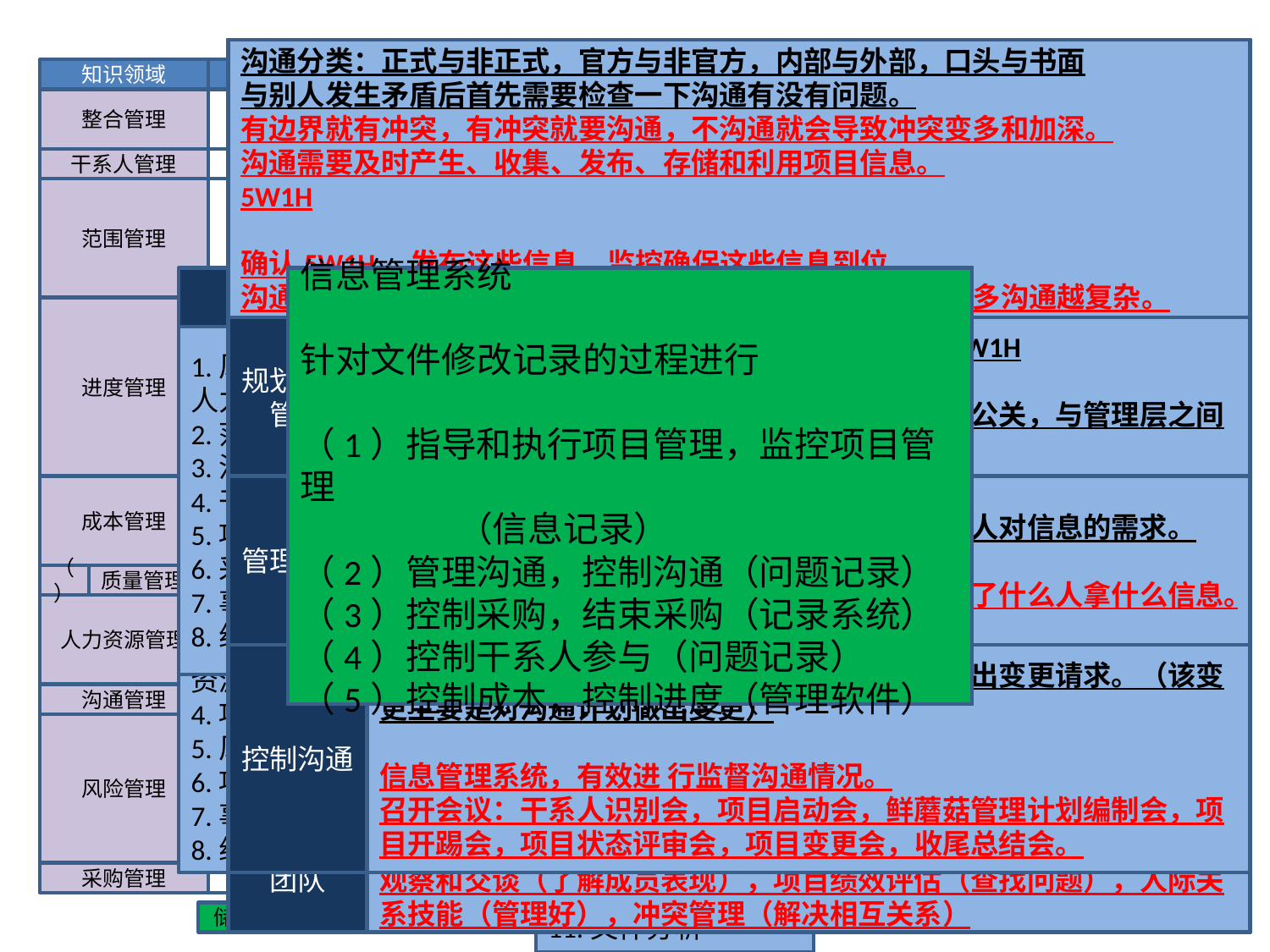

沟通分类：正式与非正式，官方与非官方，内部与外部，口头与书面
与别人发生矛盾后首先需要检查一下沟通有没有问题。
有边界就有冲突，有冲突就要沟通，不沟通就会导致冲突变多和加深。
沟通需要及时产生、收集、发布、存储和利用项目信息。
5W1H

确认5W1H，发布这些信息，监控确保这些信息到位
沟通渠道确认包含全部干系人，包括项目经理。沟通渠道越多沟通越复杂。
规划沟通管理
分析干系人的沟通需求，编制沟通管理计划。5W1H
推式，拉式，交互式
内部职能之间进行谈判，与外部干系人之间进行公关，与管理层之间讲问题摆事实。
管理沟通
根据计划，对信息进行一系列的操作，满足干系人对信息的需求。
有效沟通，正确时间正确方式给正确的人。
报告绩效（向干系人发布绩效信息），计划规定了什么人拿什么信息。
控制沟通
按照计划，发现，记录并分析沟通中的偏差，提出变更请求。（该变更主要是对沟通计划做出变更）

信息管理系统，有效进 行监督沟通情况。
召开会议：干系人识别会，项目启动会，鲜蘑菇管理计划编制会，项目开踢会，项目状态评审会，项目变更会，收尾总结会。
制定项目章程
宣告项目的正式启动、项目经理任命，并概括性地描述项目目标、主要交付成果、主要制约因素与主要假设条件。
规定了较大、原则性的要求，一般不会因变更而修改
NPV，IRR，投资回报期，效益成本比BCR，投资回报率ROI
制定项目管理计划
定义、准备和协调所有子计划（13）以及基准（3），并把他们整合为一份综合项目管理计划的过程
一份经过批准的计划,被所有人批准签约后就开启动会（开踢会）
绩效测量基准------范围，进度，成本，项目文件
指导和管理项目工作
开展项目管理计划中的各项活动，来实现计划的要求，完成可交付成果，并识别必要的项目变更，提出变更要求。
工作授权系统（按时按内容按序）防止镀金，收集绩效数据
变更请求（纠正措施，预防措施，缺陷补救）
监控项目工作
跟踪、审查和报告项目进展，以实现项目管理计划中确定的绩效目标
进度预测（SV,SPI），成本预测(CV,CPI)，工作绩效信息
分析技术：失效模式与影响分析，根本原因分析，故障树分析，储备分析，挣值管理，差异分析，因果分析
实施整体变更控制
综合评价变更及其后果，以便在整个项目器件和整个项目范围内协调各种类型的项目变更，确保从总体上有利于项目的变更才能被批准。
CCB,变更控制系统，变更批准的权限，配置管理系统，完整的变更控制流程
结束项目或阶段
完结所有项目管理过程的所有活动，以正式结束项目或阶段。
验收成果已经在确认范围过程完成。
主要是开会：经验教训总结会，用户小组会，用户审查会，行政收尾会，资源解散会
规划范围管理
创建范围管理计划，需求管理计划，书面描述将如何定义、确认和控制项目范围的过程
如何制定范围说明书，创建WBS，维护和批准WBS，如何验收成果
如何分析、记录和管理要求
收集需求
根据范围管理计划和需求管理计划，收集干系人对项目的具体需求。
访谈，焦点小组，引导式会议（JAD,QFD,用户故事），群体创新技术（头脑风暴，名义小组技术，概念/思维导图，亲和图，多准则决策技术），群体决策技术（德尔菲技术），问卷调查，观察，原型法，标杆对照，系统交互图，文件分析。
定义范围
确定哪些需求必须在本项目上实现，并基于这些需求编制项目范围说明书，明确项目边界。
产品分析（产品分解，系统分析，需求分析，系统工程，价值工程）
备选方案生成（头脑风暴，横向思维，备选方案分析）
创建工作分解结构
把项目可交付成果和项目工作分解成较小的，更易于管理的组成部分
自上而下分解，工作包，控制账户，规划包，滚动式规划
WBS词典
确认范围
正式验收已完成的项目可交付成果
确认范围关注可交付成果的验收
控制质量关注可交付成果的正确性以及是否满足质量控制要求，同时先于确认范围。
检查（审查，产品审查，审计，巡检）
控制范围
监督项目和产品的范围状态，管理范围基准变更
范围蔓延导致镀金
偏差分析：确定实际绩效与基准的差异程度与原因分析
目的：确定偏离基准的原因与程度，决定是否采取纠正与预防措施
现值，净现值（包含时间分析），贴现率，投资回收期，投资回报率，内部报酬率，效益成本
固定成本，可变成本，直接成本，间接成本，机会成本，沉没成本，收益递减规律，边际分析，价值分析与价值工程
挣值管理：PV,EV,AC,BAC,CV,CPI,SV,SPI,TCPI,EAC,ETC，典型情况，非典型情况
储备，成本S曲线（香蕉图），成本投入与进度关系，挣值管理的S曲线分析
规划成本管理
编制一份用来指导后续项目成本管理工作的成本管理计划。
要有项目基准
找专家开会分析
估算成本
估算每个活动或工作包所需要的成本，由熟悉活动或者工作包的人来进行。
要开始分析应急储备（进度计划，范围基准，人力资源计划，风险登记册）
估算（类比，参数，三点），储备分析，质量成本（分析质量管理）
制定预算
把各个活动或者工作包的成本逐层向上汇报，并对汇总结果进行验证和调整，得到成本基准，增加管理储备，得到项目预算。
成本汇总，储备分析，历史关系（类比估算，参数估算），专家判断，资金限制平衡
S曲线，加快进度导致成本开支提前；放缓指出，又会导致进度拖后。
控制成本
把实际成本绩效与计划要求做比较，发现记录和分析成本偏差，对未来绩效做出预测，提出变更请求。
挣值管理

项目管理三大核心：工作分解结构，网络计划技术，挣值管理技术
项目质量管理：保证项目达到既定的质量要求，保证项目产品能够发挥既定的功能，满足项目干系人的特定需求。
包括：对项目的产品的质量管理，又包括对项目的管理的质量管理。
达到要求适合使用，反对镀金，零缺陷，质量成本，预防胜于检查，持续改进。

控制图表现的是随机原因与非随机原因影响。
规划质量管理
编制质量管理计划和过程改进计划，确定质量测量指标或标准，制定质量核对单（check list）。质量计划描述如何开展质量管理，以便遵守质量政策时达到质量要求。过程改进计划描述如何进行过程分析以及过程改进。
质量成本，成本效益分析，针对过程的7个质量工具，标杆对照检查质量是否符合要求，实验设计查找一些列变量对产品的影响。资源有限就统计下抽样分析。
实施质量保证
按照质量管理计划和过程改进计划要求，进行质量活动（执行高质量的生产过程），达到质量要求（产品合格）。在过程中审查这些要求与标准，确保标准与过程合理，可操作，实现改进。
（1）提高干系人信心（2）做出合格的质量（3）改进生产过程（4）查过程的质量绩效，提出变更请求。
质量审计，过程分析（6西格玛），新的7工具
控制质量
针对成果，检查质量的实施结果，确定具体工作与成果是否符合相关的工作质量标准。如果不符合，找出原因与方法来消除。
（1）用质量核对单检查质量（2）检查项目管理工作的质量（3）检查可交付成果是否满足质量要求（4）整理工作绩效，提出变更请求（5）检查变更是否实施
找原因并给出方法消除问题，7工具
规划进度管理
编制进度管理计划，指导后续项目进度计划编制工作，规定项目进度管理工作必须遵守的程序和方法
请专家开会分析一下
定义活动
把工作包分解成进度活动，列出进度活动的各种属性
活动清单，滚动式规划，活动由具体负责人或者项目团队参与分解
排列活动顺序
识别和记录活动之间的关系
紧前关系绘图法(PDM)（节点法）,强制，选择，外部，内部
提前量，滞后量
估算活动资源
估算执行各项活动所需要的材料，人员设备或用品的种类和数量
备选方案，从活动开始自下而上估算，参考外部发布的估算数据
活动的资源分解结构
估算活动历时
根据活动属性以及活动资源配置，估算活动持续时间
由熟悉该活动的人估算
类比，参数，三点，储备分析-----单点（CPM），多点（蒙特卡罗）
项目的全部活动算术和，全部方差和开根
制定进度计划
把活动，顺序，资源，持续时间综合起来，编制进度计划，并上报高层次计划得到审批成为进度基准
进度网络优化：关键路径法（浮动时间，推演过程，储备），资源优化（资源平衡，资源平滑），建模技术（假设情景分析，模拟），进度压缩（赶工-边际收益递减，赶工斜率，快速跟进）
控制进度
把项目进度的实际绩效与项目进度计划的要求做对比，发现记录并分析偏差，预测未来绩效，提出变更要求
绩效审查（挣值管理，SV,SPI）
风险：会对项目目标产生积极或消极影响的不确定事件，假设。
四要素：事件，原因，概率，影响
生命周期风险特性：早期风险总类多，发生概率大，但成本小；晚期相反。相比变更与变更的的风险一致。启动和规划风险高发，执行和收尾风险高影响。
已知的未知，都在登记册，应急储备应对，有应对计划，弹回计划；未知的未知，不在登记册，需要权变处理，管理储备应对。
风险临界值，风险承受力，风险态度（冒险，中立，规避）
规划风险管理
对将来要进行的风险管理活动做出安排，如何识别，如何分析，如何制定应对，如何监控，如何实施应对。
要求主要干系人，开会，讨论整体风险，以及关系人的风险偏好。
识别风险
运用各种方法，调动干系人，明确当前的所有风险，编制风险登记册。
4阶段都进行风险识别：启动，规划，执行，监控。
头脑风暴，德尔菲，访谈，根本原因分析，核对单分析，假设分析
实施风险定性分析
对风险发生的可能性和后果的主观分析，并排序。
风险数据质量评估，风险概率和影响评估，风险紧迫性评估，概率和影响矩阵
实施风险定量分析
对风险概率和后果量化分析
进度和成本的概率分布-蒙特卡洛模拟获得，各个变量随机组合。
量化排序-敏感性分析，对某一个变量分析，
预期货币价值分析，两种或以上分析。
规划风险应对
制定风险责任人，制定应对措施和策略。预防措施，应急措施。
次生风险，残余风险。应对计划，弹回计划，权变措施。
应对：规避-开拓，减轻-提高，转移-分享，接收
控制风险
追踪已识别的，监测残余的，识别新的，实施应对，评估管理工作。
风险再评估，风险审计，偏差和趋势分析，技术绩效测量，储备分析
参与项目的有关各方，其利益受到正面或负面影响的任何组织或个人
项目最终目标是满足干系人利益追求，让干系人满意。
在制定沟通管理计划时，彻底弄清干系人需求，并向他们发布各种必要信息。
识别，认清利益与影响力，发挥他的作用，早面对差的，利用好的。
项目发起人------高级管理层-----客户------项目经理-------项目管理团队与项目团队
无法协调问题，按有利于客户的原则进行。
项目经理最终承担失败责任。它有正式权利（惩罚，奖励），可以用专家权利，参照权利，控制项目但不一定控制资源，必须与职能经理合作，做好整合。
识别干系人
全面识别干系人，并对他们分析
尽早识别，持续识别，全面识别。分析他们的期望，分类管理。
干系人分析要全面，系统和深入。方格模型管理。凸显模型（3个维度-能力，紧急程度，合法性）
规划干系人管理
基于干系人分析结果，制定干系人管理策略，调动积极性。
分析技术，分析主要干系人参与项目的可能程度，策划将如何把他们的参与程度提高到项目需要的程度。
管理干系人参与
根据规划，与干系人合作，满足需要和期望，促进干系人积极参与工作。
把问题记录在问题日志上，并动态更新。
提出变更请求。（业务，以及管理干系人管理上的变更）
控制干系人参与
考察记录分析实际参与程度，形成绩效信息，提出变更。
人际关系：谈判，沟通，建立信息，冲突解决。
塔克曼模型：形成（独立，命令），震荡（对立，教练），规范（信任，参与），成熟（依靠，授权），解散（离去，命令）。
项目经理权利：正式，奖励，惩罚，专家，参照，信息。
冲突原因：资源有限，进度先后。处理：公开，对事不对人，大局观，面对面。
冲突解决：合作解决，妥协调解，缓和包容，撤退回避，强制命令
责任分配矩阵，RM----RACI
激励理论：马斯洛需求5层次，麦克雷戈的XY理论，赫兹伯格双因素，弗鲁姆期望，麦克利兰成就动机
规划人力资源管理
编制人力资源管理计划。包括组织结构图，工作岗位和职责，人员配备管理计划。
人员配备管理计划主要是人如何来，如何用，如何离开。
组建项目团队
按照人力资源管理计划获取人力资源，把正确的人在正确的时间分配到正确的岗位。     根据什么时候可以工作编制资源日历。
预分派，谈判（职能经理要资源，其他项目经理要优秀资源，外部资源供应商得到无法获取的资源），招募，虚拟团队（外地不集中的资源处理，特别需要有效的沟通）
建设项目团队
根据人力资源管理计划开展各种团队建设活动，提高个人和整体工作能力，提高绩效（工作能力，离职率）。
基本规则，人事评测工具，培训，集中办公，认可与奖励，团队建设活动          （积极让大家向前，使用各种方法），更新事业环境因素
管理项目团队
了解成员与团队工作表现，提供反馈，预防和解决问题，管理成员变化（及时发现问题，处理问题，让大家改正），更新事业环境因素。
观察和交谈（了解成员表现），项目绩效评估（查找问题），人际关系技能（管理好），冲突管理（解决相互关系）
知识领域
启动
规划
执行
监控
结束
要约，承诺。要约邀请，建议邀请书。
招标过程：确定计划，写招标内容，写评标标准。发标书，开投标会，评价标书，授标。检查与审计合同执行，变更控制。结束合同，采购审计。
合同：总价，工料，成本；PTA
风险大小，内容关注度大小
规划采购理
记录项目采购决策，明确采购方法，识别潜在卖方
找专家，对市场调研的情况，开会，分析自制与外购决定
得到决定书，以及采购工作说明书，采购文件，供方选择标准
实施采购
获取卖方应答，选择卖方并授予合同
招标过程：发标，投标，评标，签标
投标人会议，建议书评价技术，独立估算，专家判断，广告，分析技术，采购谈判
投标人会议：公平，公正，公开
控制采购
管理采购关系，监督合同执行情况，并根据需要实施变更和采取纠正措施
合同变更控制系统，采购绩效审查，检查与审计，报告绩效，索赔管理，记录管理系统
结束采购
完成单次项目采购
合同结尾---行政结尾，结束采购---结束项目
采购审计，采购谈判，记录管理系统
整合管理
制定项目章程
制定项目管理计划
指导与管理项目工作
监控项目工作
结束项目或阶段
输入
工具与技术
输出
1.项目管理计划
2.项目章程
        总体预算
        审批要求
3.事业环境因素
4.组织过程资产
1.专家判断
2.分析技术
3.会议
1.成本管理计划
输入
工具与技术
输出
1.成本管理计划
2.范围基准
3.活动范围估算
4.估算依据
5.项目进度计划
6.资源日历
7.风险登记册
8.协议
9.组织过程资产
1.成本汇总
2.储备分析
3.专家判断
4.历史关系
5.资源限制平衡
1.成本基准
2.项目资金需求
3.项目文件更新
输入
工具与技术
输出
1.项目管理计划
2.项目资金需求
3.工作绩效数据
4. 组织过程资产
1.挣值管理
2.预测
3.完工尚需绩效指数
4.绩效审查
5.项目管理软件
6.储备分析
1.工作绩效信息
2.成本预测
3.项目文件更新
4.组织过程资产更新
输入
工具与技术
输出
1.项目管理计划
2.干系人登记册
3.风险登记册
4.需求文件
5.事业环境因素
6. 组织过程资产
1.成本效益分析
2.成本质量
3.七种基本质量工具
4.标杆对照
5.实验设计(DOT)
6.统计抽样
7.其他质量规划工具
8.会议
1.质量管理计划
2.过程改进计划
3.质量测量指标
4.质量核对单
5.项目文件更新
输入
工具与技术
输出
1.质量管理计划
2.过程改进计划
3.质量测量指标
4.质量控制测量结果
5.项目文件
1.质量管理和控制工具
      七种工具
2.质量审计
3.过程分析
1.变更请求
2.项目管理计划更新
3.项目文件更新
4.组织过程资产更新
输入
工具与技术
输出
1.项目管理计划
2.质量测量指标
3.质量核对单
4.工作绩效数据
5.批准的变更请求
6.项目文件
7.组织过程资产
1.七种基本质量工具
2.统计抽样
3.检查
4.审批已批准的变更请求
1.质量控制测量结果
2.确认的变更
3.核实的可交付成果
4.工作绩效信息
5.变更请求
6.项目管理计划更新
7.项目文件更新
8.组织过程资产更新
输入
工具与技术
输出
1.成本管理计划
2.人力资源管理计划
3.范围基准
4.项目进度计划
5.风险登记册
6.事业环境因素
7.组织过程资产
1.专家判断
2.类比估算
3.参数估算
        学习曲线
4.自下而上估算
5.三点估算
         PERT
6.储备分析
         应急----管理
7.质量成本
8.项目管理软件
9.卖方投标分析
10.群体决策技术
1.活动成本估算
2.估算依据
3.项目文件更新
实施整体变更控制
干系人管理
识别干系人
规划干系人管理
管理干系人参与
控制干系人参与

范围管理

规划范围管理

确认范围

质量管理3个过程的工作循环分析
规划质量管理
制定计划，确定目标
修改质量标准与计划
实施质量保证
对干系人提高信心
按照标准做出合格产品
对照控制过程的绩效，检查过程是否合理，提出改进
控制质量
检查工作过程，提出改进
检查产品质量，提出改进
收集需求
定义范围
控制范围
输入
工具与技术
输出
1.项目管理计划
2.采购文件
3.供方选择标准
4.卖方建议书
5.项目文件
6.自制或外购决策
7.采购工作说明书
8. 组织过程资产
1.投标人会议
             公平
             一致
             记录问题
2.建议书评价技术
3.独立估算
4.专家判断
5.广告
6.分析技术
7.采购谈判
1.选定的卖方
2.协议
3.资源日历
4.变更请求
5.项目管理计划更新
6.项目文件更新
输入
工具与技术
输出
1.项目管理计划
2.采购文件
1.采购审计
2.采购谈判
3.记录管理系统
1.结束的采购
2.组织过程资产更新
输入
工具与技术
输出
1.风险、成本、进度、质量、人力资源管理计划
2.范围基准
3.活动成本估算、活动历时
4.干系人登记册
5.项目文件
6.采购文件
7.事业环境因素
8.组织过程资产
1.文档审查
2.信息收集技术
3.核对单分析
4.假设分析
5.图解技术
6.SWOT分析
7.专家判断
1.风险登记册

包含：已识别风险单
              潜在应对措施
输入
工具与技术
输出
1.范围管理计划
2.需求管理计划
3.干系人管理计划
4.项目章程
5.干系人登记册
1.访谈
2.焦点小组
3.引导式研讨会
    JAD：联合开发
    QFD:质量功能展开
    用户故事：
4.群体创新技术
        头脑风暴
        名义小组技术
5.群体决策技术
      德尔菲技术
6.问卷调查
7.观察
8.原型法
9.标杆对照
10.系统图
11.文件分析
1.需求文件
2.需求跟踪矩阵
输入
工具与技术
输出
1.项目管理计划
2.活动资源需求
3.事业环境因素
4.组织过程资产
1.组织图和职位描述
2.人际交往
3.组织理论
4.专家判断
5.会议
1.人力资源管理计划
      项目组织图
      角色与职责
      人员配置管理计划
输入
工具与技术
输出
1.人力资源管理计划
2..事业环境因素
3.组织过程资产
1.预分派
2.谈判
 谈判---公关---讲问题
3.招募
4.虚拟团队
 必须做好沟通规划
5多标准决策分析
1.项目人员分派
2.资源日历
3.项目管理计划更新
输入
工具与技术
输出
1.人力资源管理计划
2..项目人员分派
3.资源日历
1.人际关系技能
2.培训
3.团队建设活动
4.基本规则
5.集中办公
6.认可与奖励
7.人事评测工具
1.团队绩效评价
2.事业环境因素更新

激励理论      权利理论
   马斯洛           五种
   赫兹伯格
   麦格雷迪
   弗洛姆
输入
工具与技术
输出
1.人力资源管理计划
2..项目人员分派
3.团队绩效评价
4.问题日志
5.工作绩效报告
6.组织过程资产
1.观察与交谈
2.项目绩效评估
3.冲突管理
           来源
           处理方法
4.人际关系技能
1.变更请求
         人员配置变化
2.项目管理计划更新
3.项目文件更新
4.事业环境因素更新
5.组织过程资产更新
输入
工具与技术
输出
1.项目管理计划
2.干系人登记册
3.事业环境因素
4.组织过程资产
1.沟通需求分析
2.沟通技术
3.沟通模型
4.沟通方法
5.会议
1.沟通管理计划
2.项目文件更新
输入
工具与技术
输出
1.项目管理计划
2.干系人登记册
3.事业环境因素
4.组织过程资产
1.沟通需求分析
          沟通渠道计算
2.沟通技术
3.沟通模型
        沟通障碍     过滤
4.沟通方法
5.会议
          各个过程的会议
                             开踢会
1.沟通管理计划
           5H1W
2.项目文件更新
输入
工具与技术
输出
1.沟通管理计划
2.工作绩效报告
3.事业环境因素
4.组织过程资产
1.沟通技术
2.沟通模型
3.沟通方法
4.信息管理系统
5.报告绩效
1.项目沟通
2.项目管理计划更新
3.项目文件更新
4.组织过程资产更新
输入
工具与技术
输出
1.项目管理计划
2.项目沟通
3.问题日志
4.工作绩效数据
5.组织过程资产
1.信息管理系统
2.专家判断
3.会议
1.工作绩效信息
2.变更请求
3.项目管理计划更新
4.项目文件更新
5.组织过程资产更新
输入
工具与技术
输出
1.项目管理计划
2.项目章程
3.干系人登记册
4.事业环境因素
5.组织过程资产
1分析技术
2.专家判断
3.会议
1.风险管理计划

风险4要素
风险类别
风险态度
输入
工具与技术
输出
1.风险管理计划
2.范围基准
3.风险登记册
4. 事业环境因素
5.组织过程资产
1.风险概率和影响评估
2.概率和影响矩阵
3.风险数据质量评估
4.风险分类
5.风险紧迫性评估
6.专家判断
1.项目文件更新
输入
工具与技术
输出
1.风险管理计划
2.成本管理计划
3.进度管理计划
4.风险登记册
5. 事业环境因素
6.组织过程资产
1.数据收集和展示技术
         概率分布
2.定量风险分析和建模技术
      敏感性分析
      预期货币价值分析
      决策树分析
      建模和模拟
3.专家判断
1.项目文件更新
输入
工具与技术
输出
1.风险管理计划
2.风险登记册
1.消极风险应对策略
 规避-减低-转移-接受
2.积极风险应对策略
开拓-提高-分享-接受
3.应急应对策略
应急计划---弹回计划
权变措施
次生风险---残留风险
4.专家判断
1.项目管理计划更新
2.项目文件更新
      基准会被改变
范围
进度
成本
输入
工具与技术
输出
1.风险管理计划
2.风险登记册
3.工作绩效数据
4.工作绩效报告
1.风险再评估
2.风险审计
3.偏差和趋势分析
4.储备分析
5.会议
1.工作绩信息
2.变更请求
3.项目管理计划更新
4.项目文件更新
5.组织过程资产更新
输入
工具与技术
输出
1.项目管理计划
2.需求文件
3.风险登记册
4.活动资源需求
5.项目进度计划
6.活动成本估算
7.干系人登记册
8.事业环境因素
9.组织过程资产
1.自制与外购分析
2.专家判断
3.市场调研
4.会议

合同的类型以及不同类型的合同价格计算
总价合同
          固定总价合同
          总价加激励
          总价加经济调整
工料合同
成本补偿合同
           成本加固定费用
           成本加激励
           成本加奖励
1.采购管理计划
2.采购工作说明书
3.采购文件
4.供方选择标准
5.自制或外购决策
6.变更请求
7.项目文件更新
输入
工具与技术
输出
1.项目管理计划
2.采购文件
3.合同
4.批准的变更请求
5.工作绩效报告
6.工作绩效数据
1.合同变更控制系统
2.采购绩效审查
3.检查与审计
4.报告绩效
5.支付系统
6.索赔管理
7.记录管理系统
1.工作绩效信息
2.变更的请求
3.项目管理计划更新
4.项目文件更新
5.组织过程资产更新
储备分析

针对钱，进度，风险才有储备

（1）估算成本，制定预算，控制成本
（2）估算活动历时
（3）控制风险
检查

针对成果进行

（1）确认范围（核实的可交付成果）
（2）控制质量（满足质量的可交付成果）
（3）控制采购（满足要求的外部采购可交付成果）
审计

针对过程进行

（1）实施质量保证（过程改进）
（2）控制采购（审计合同执行过程）
（3）结束采购（升级对方公司合同执行）
（4）控制风险（风险识别）
绩效审查

针对可量化的工作进行

（1）控制进度
（2）控制成本
（3）控制采购
信息管理系统

针对文件修改记录的过程进行

（1）指导和执行项目管理，监控项目管理
                   （信息记录）
（2）管理沟通，控制沟通（问题记录）
（3）控制采购，结束采购（记录系统）
（4）控制干系人参与（问题记录）
（5）控制成本，控制进度（管理软件）
创建工作分解结构
进度管理

规划进度管理

控制进度

定义活动
排列活动顺序
估算活动资源
估算活动历时
制定进度计划
成本管理

规划成本管理

控制成本

输入
工具与技术
输出
1.进度管理计划，进度网络图
2.活动清单、活动属性
3.活动资源需求，资源日历，资源分解结构
4.项目范围说明书
5.风险登记册
6.项目人员分派
7.事业环境因素
8.组织过程资产
1.进度网络分析
2.关键路径法
3.关键链法
4.资源优化技术
5.建模技术
6.提前量和滞后量
7.进度压缩
8.进度计划编制工具
1.进度基准
2.项目进度计划
3.进度数据
4.项目日历
5.项目管理计划更新
6.项目文件更新
输入
工具与技术
输出
1.项目管理计划
2.干系人登记册
3.事业环境因素
4.组织过程资产
1.专家判断
2.会议
3.分析技术
1.干系人管理计划
2.项目文件更新
输入
工具与技术
输出
1.项目章程
2.其他过程的输出
3.事业环境因素
4.组织过程资产
1.专家判断
2.引导技术
1.项目管理计划
输入
工具与技术
输出
1.项目管理计划
2.验收的可交付成果
3.组织过程资产
1.专家判断
2.会议
3.分析技术
1.最终产品、服务或成果移交
2.组织过程资产更新
输入
工具与技术
输出
1.项目章程
2.采购文件
3.事业环境因素
4.组织过程资产
1.专家判断
2.会议
3.干系人分析
1.干系人登记册
输入
工具与技术
输出
1.项目工作说明书
2.商业论证
3.协议
4.事业环境因素
5.组织过程资产
1.专家判断
2.引导技术
项目章程
输入
工具与技术
输出
1.项目管理计划
2.批准的变更请求
3.事业环境因素
4.组织过程资产
1.专家判断
2.项目管理信息系统
3.会议
1.可交付成果
2.工作绩效数据
3.变更请求
4.项目管理计划更新
5.项目文件更新
输入
工具与技术
输出
1.项目管理计划
2.进度预测
3.成本预测
4.确认的变更
5.工作绩效信息
6.事业环境因素
7.组织过程资产
1.专家判断
2.分析技术
3.项目管理信息系统
4.会议
1.变更请求
2.工作绩效报告
3.项目管理计划更新
4.项目文件更新
输入
工具与技术
输出
1.项目管理计划
2.工作绩效报告
3.变更请求
4.事业环境因素
5.组织过程资产
1.专家判断
2.会议
3.变更控制工具
1.批准的变更请求
2.变更日志
3.项目管理计划更新
4.项目文件更新
输入
工具与技术
输出
1.关系人管理计划
2.沟通管理计划
3.变更日志
4.组织过程资产
1.沟通方法
2.人际关系技能
3.管理技能
1 .问题日志
2.变更请求
3.项目管理计划更新
4.项目文件更新
5.组织过程资产更新
输入
工具与技术
输出
1.问题管理计划
2.问题日志
3.工作绩效数据
4.项目文件
1.信息管理系统
2.专家判断
3.会议
1 .工作绩效信息
2.变更请求
3.项目管理计划更新
4.项目文件更新
5.组织过程资产更新
输入
工具与技术
输出
1.项目管理计划
2.项目章程
3.事业环境因素
4.组织过程资产
1.专家判断
2.会议
1.范围管理计划
2.需求管理计划
输入
工具与技术
输出
1.范围管理计划
2.项目章程
3.需求文件
4.组织过程资产
1.专家判断
2.产品分析
          产品分解
          系统分析
          需求分析
          价值工程
          价值分析
3.备选方案生成
4.引导式研讨会
1.项目范围说明书
            验收标准
            可交付成果
            假设条件
            制约因素
2.项目文件更新
输入
工具与技术
输出
1.范围管理计划
2.项目范围说明书
3.需求文件
4.组织过程资产
5.事业环境因素
1.分解
2.专家判断
1.范围基准
      范围说明书
      WBS
      WBS词典
2.项目文件更新
输入
工具与技术
输出
1.项目管理计划
2.需求文件
3.需求跟踪矩阵
4.核实的可交付成果
5.工作绩效数据
1.检查
2.具体决策技术
1.验收的可交付成果
2.变更请求
3.工作绩效信息
4.项目文件更新
输入
工具与技术
输出
1.项目管理计划
2.需求文件
3.需求跟踪矩阵
4.工作绩效数据
5.组织过程资产
1.偏差分析
1.工作绩效信息
2.变更请求
3.项目管理计划更新
4.项目文件更新
5.组织过程资产更新
输入
工具与技术
输出
1.项目管理计划
2.项目章程
3.事业环境因素
5.组织过程资产
1.专家判断
2.分析技术
3.会议
1.进度管理计划
输入
工具与技术
输出
1.进度管理计划
2.范围基准
3.事业环境因素
5.组织过程资产
1.分解
        项目成员参与分解才是最有效的
2.滚动式规划
3.专家判断
1.活动清单
2.活动属性
3.里程碑清单
      重要时点或事件
输入
工具与技术
输出
1.进度管理计划
2.活动清单
3.活动属性
4.里程碑清单
5.项目范围说明书
6.事业环境因素
7.组织过程资产
1.紧前关系绘图法（PDM）
2.确定依赖关系
3.提前量与滞后量
1.项目进度网络图
2.项目文件更新
输入
工具与技术
输出
1.进度管理计划
2.活动清单
3.活动属性
4.资源日历
5.风险登记册
6.活动成本估算
7.事业环境因素
8.组织过程资产
1.专家判断
2.备选方案分析
3.发布的估算数据
4.自下而上估算
5.项目管理软件
1.活动资源需求
2.资源分解结构
3.项目文件更新
输入
工具与技术
输出
1.进度管理计划
2.活动清单、活动属性
3.活动资源需求
4.资源日历
5.风险登记册
6.项目范围说明书
7.资源分解结构
8.事业环境因素
9.组织过程资产
1.专家判断
2.类比估算
3.参数估算
        学习曲线
4.三点估算
        PERT
5.群体决策技术
6.储备分析
应急----管理
1.活动持续时间估算
2.项目文件更新
输入
工具与技术
输出
1.项目管理计划
2.项目进度计划
3.工作绩效数据
4.项目日历
5.进度数据
6.组织过程资产
1.绩效审查
2.项目管理软件
3.资源优化技术
4.建模技术
5.提前量和滞后量
6.进度压缩
7.进度计划编制工具
1.工作绩效信息
2.进度预测
3.变更请求
4.项目管理计划更新
5.项目文件更新
6.组织过程资产更新
估算成本
制定预算
（）
质量管理

规划质量管理
实施质量保证
控制质量

人力资源管理

规划人力资源管理
组建项目团队

建设项目团队
管理项目团队
沟通管理

规划沟通管理
管理沟通
控制沟通

风险管理

规划风险管理对

控制风险

识别风险
实施定性风险分析
实施定量风险分析
规划风险应对
采购管理

规划采购管理
实施采购
控制采购
结束采购
储备分析
检查
审计
绩效审查
信息管理系统